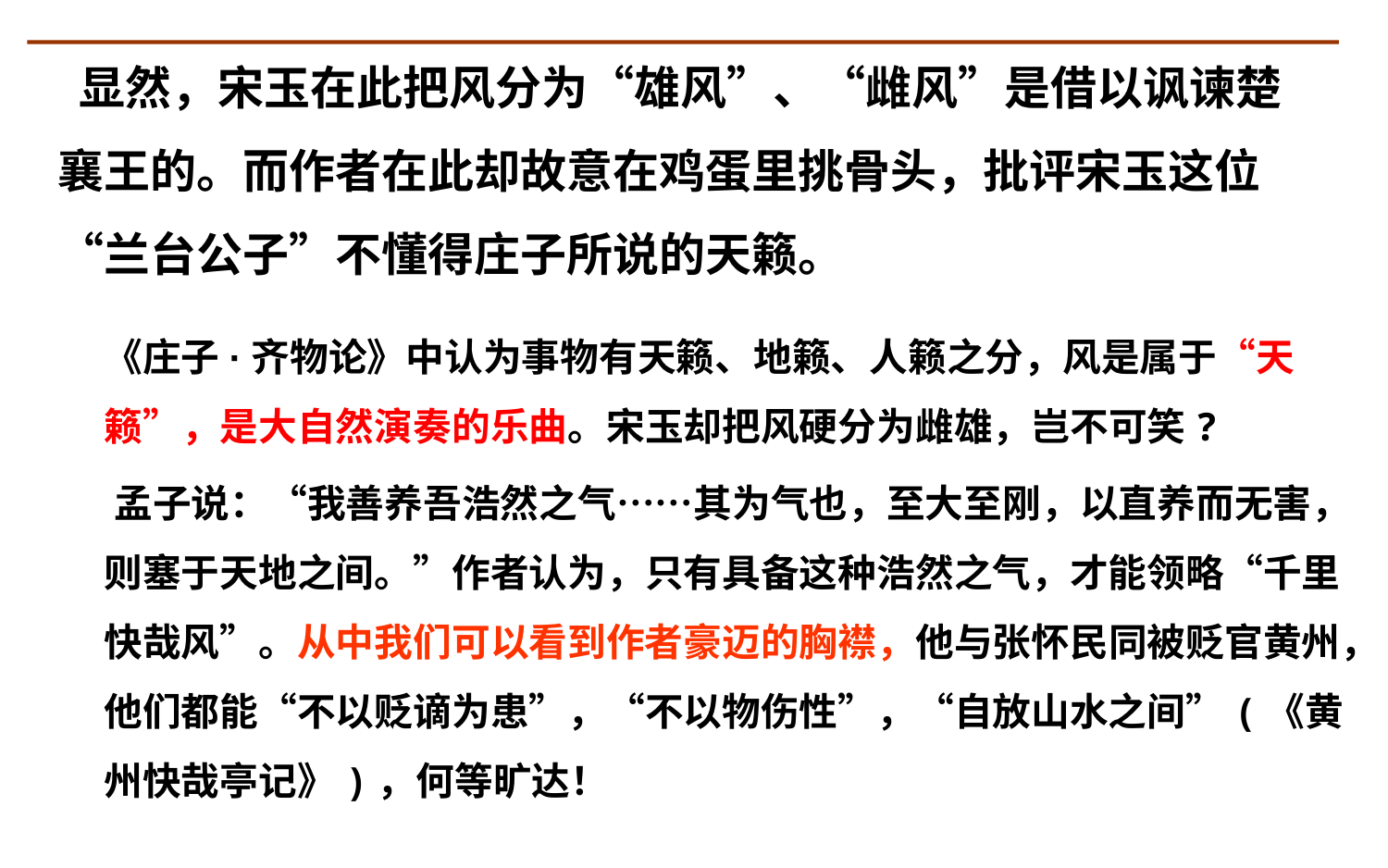

# 显然，宋玉在此把风分为“雄风”、“雌风”是借以讽谏楚襄王的。而作者在此却故意在鸡蛋里挑骨头，批评宋玉这位“兰台公子”不懂得庄子所说的天籁。
     《庄子·齐物论》中认为事物有天籁、地籁、人籁之分，风是属于“天籁”，是大自然演奏的乐曲。宋玉却把风硬分为雌雄，岂不可笑?
      孟子说：“我善养吾浩然之气……其为气也，至大至刚，以直养而无害，则塞于天地之间。”作者认为，只有具备这种浩然之气，才能领略“千里快哉风”。从中我们可以看到作者豪迈的胸襟，他与张怀民同被贬官黄州，他们都能“不以贬谪为患”，“不以物伤性”，“自放山水之间”(《黄州快哉亭记》)，何等旷达！